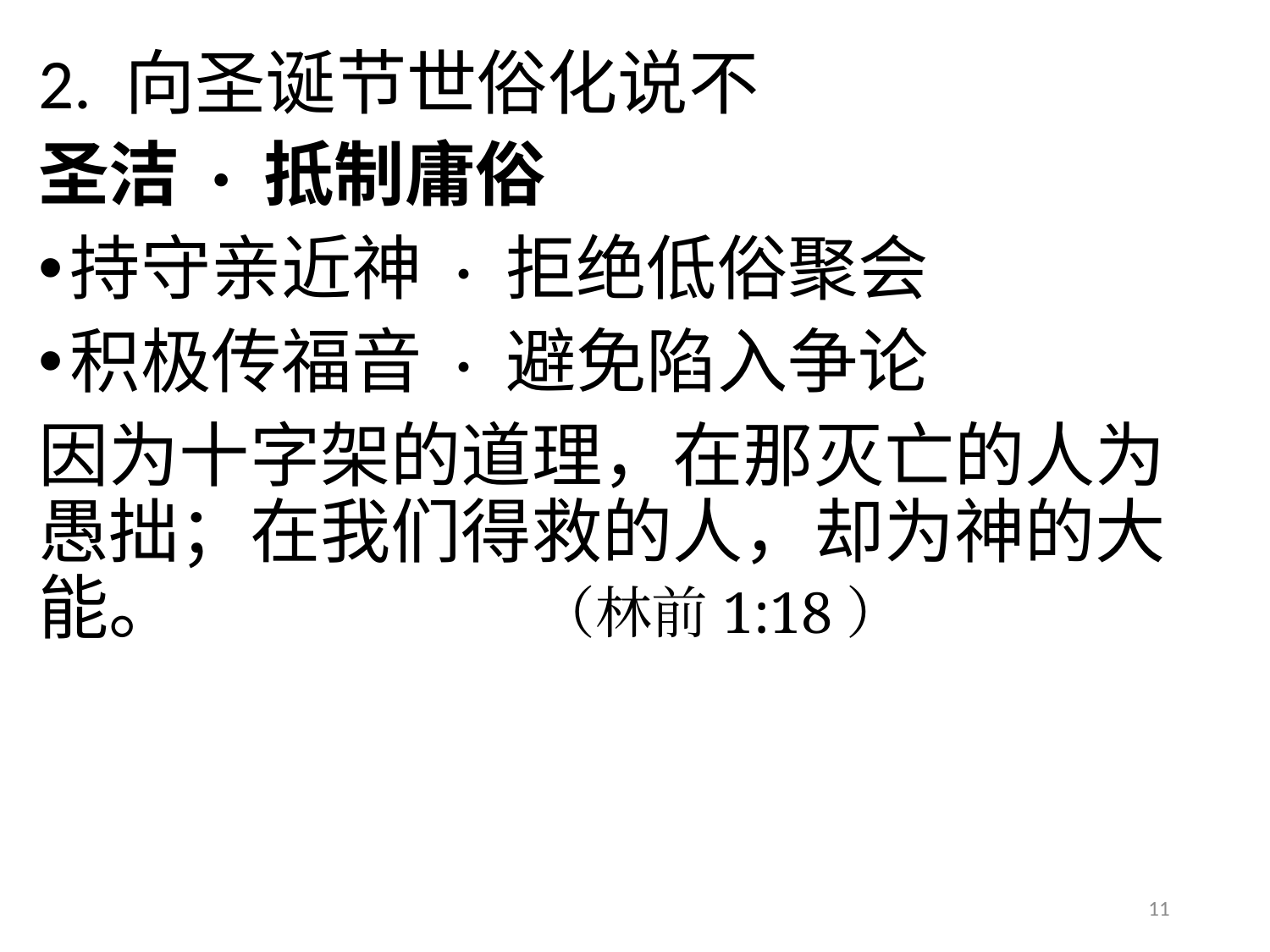

# 2. 向圣诞节世俗化说不
圣洁 · 抵制庸俗
持守亲近神 · 拒绝低俗聚会
积极传福音 · 避免陷入争论
因为十字架的道理，在那灭亡的人为愚拙；在我们得救的人，却为神的大能。                         （林前1:18）

11